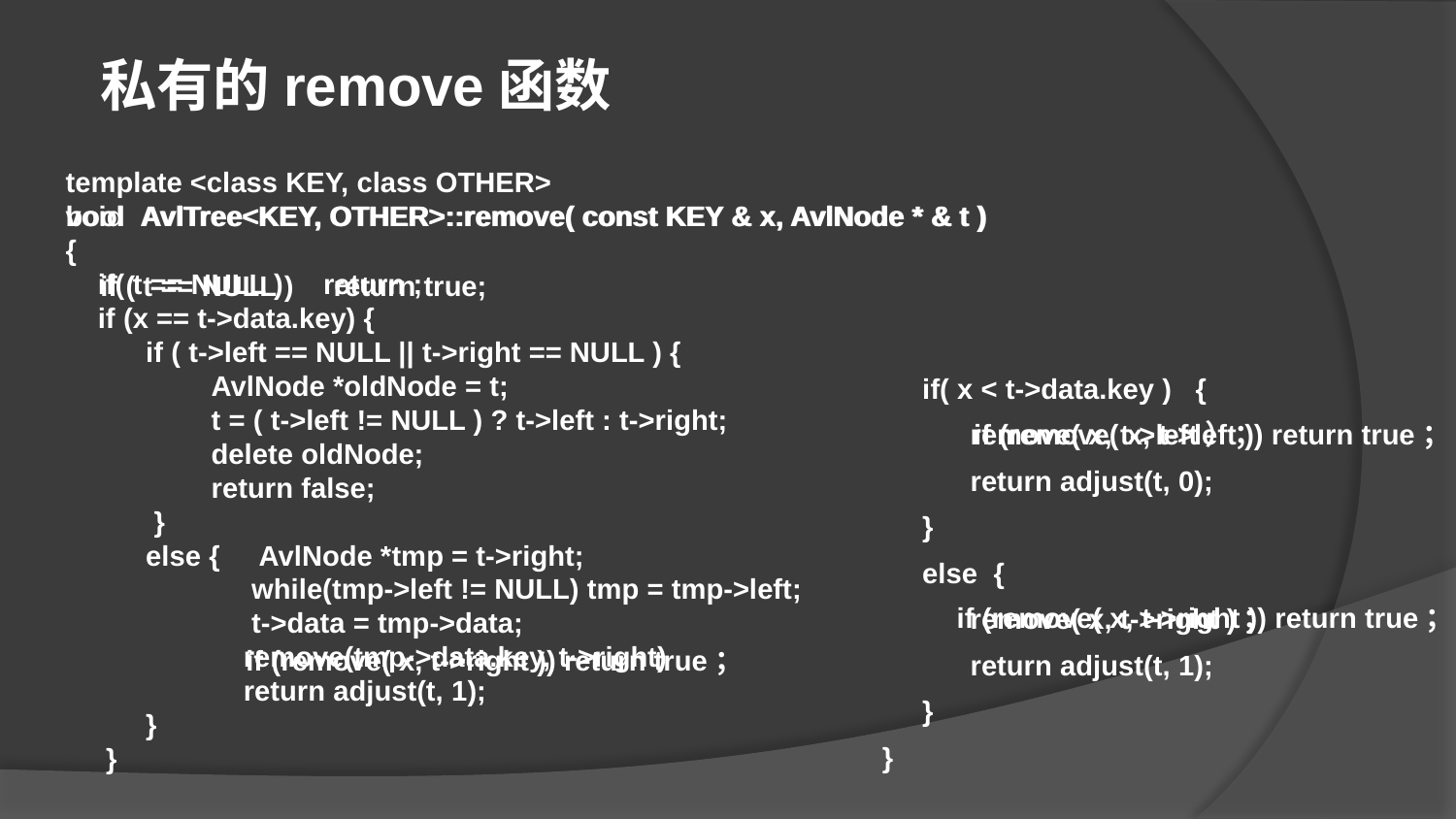

私有的remove函数
template <class KEY, class OTHER>
void  AvlTree<KEY, OTHER>::remove( const KEY & x, AvlNode * & t )
{
    if( t == NULL )     return ;
    if (x == t->data.key) {
          if ( t->left == NULL || t->right == NULL ) {
	AvlNode *oldNode = t;
	t = ( t->left != NULL ) ? t->left : t->right;
	delete oldNode;
	return false;
           }
          else {     AvlNode *tmp = t->right;
	     while(tmp->left != NULL) tmp = tmp->left;
	     t->data = tmp->data;
	    remove(tmp->data.key, t->right)
	    return adjust(t, 1);
          }
     }
bool  AvlTree<KEY, OTHER>::remove( const KEY & x, AvlNode * & t )
     if ( t == NULL )     return true;
      if( x < t->data.key )   {
            remove( x, t->left）；
            return adjust(t, 0);
      }
      else  {
            remove( x, t->right )；
            return adjust(t, 1);
      }
 }
 if (remove( x, t->left )) return true；
 if (remove( x, t->right )) return true；
 if (remove( x, t->right )) return true；